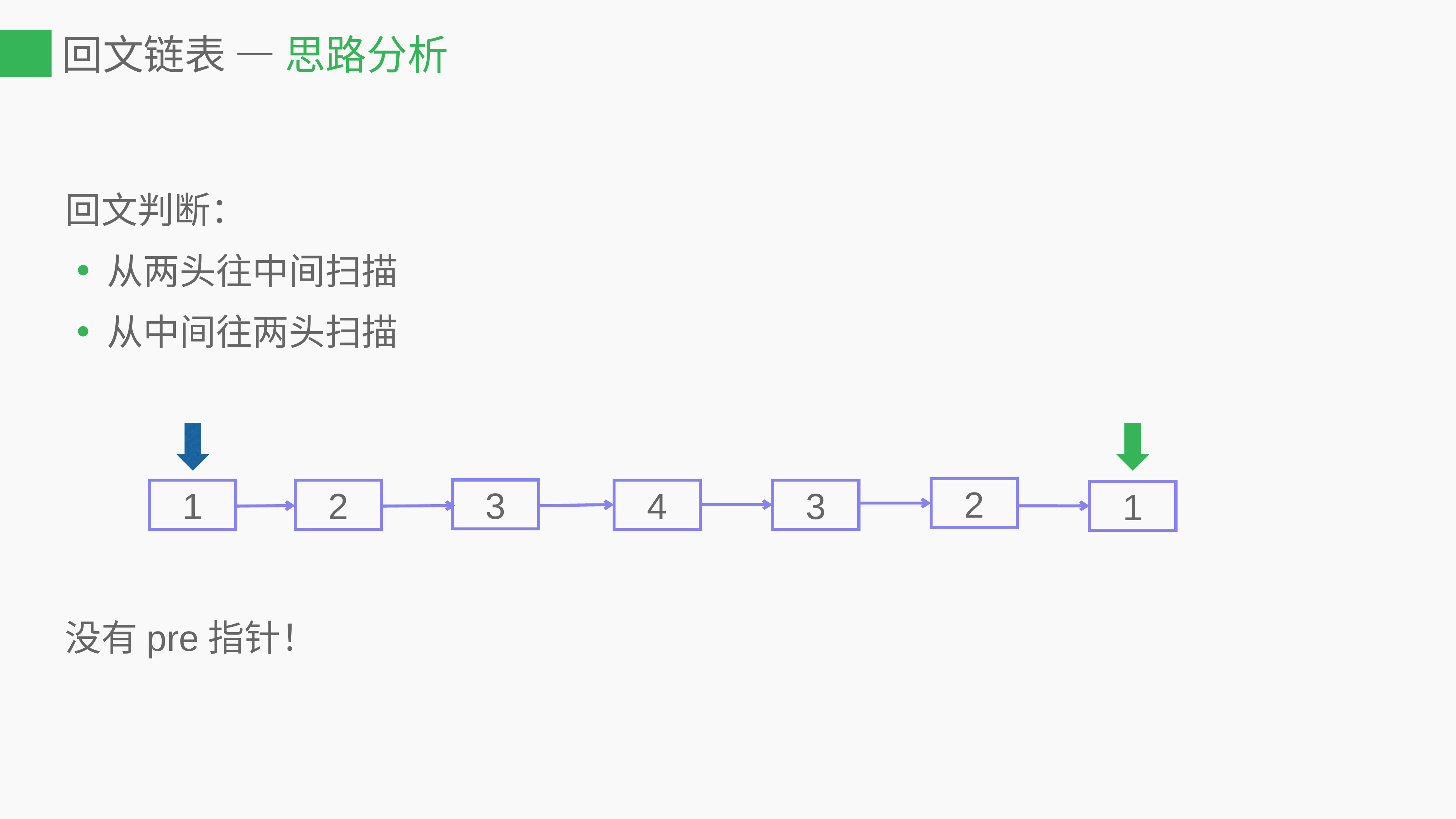

# 回文链表 — 思路分析
回文判断：
从两头往中间扫描
从中间往两头扫描

没有pre指针！

2
3
4
3
2
1
1